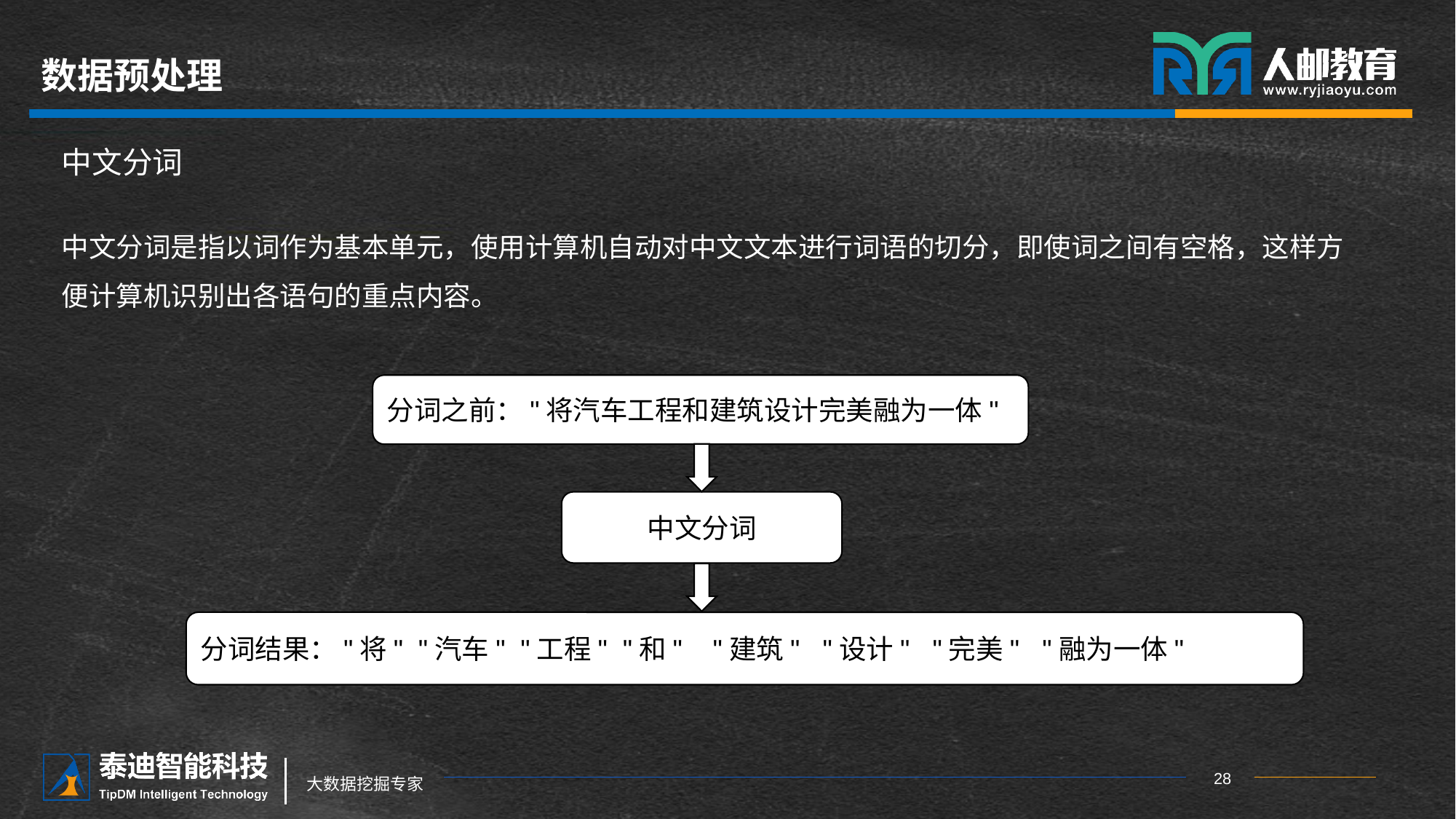

# 数据预处理
中文分词
中文分词是指以词作为基本单元，使用计算机自动对中文文本进行词语的切分，即使词之间有空格，这样方便计算机识别出各语句的重点内容。
分词之前："将汽车工程和建筑设计完美融为一体"

中文分词

分词结果："将"  "汽车"  "工程"  "和"    "建筑"   "设计"   "完美"   "融为一体"